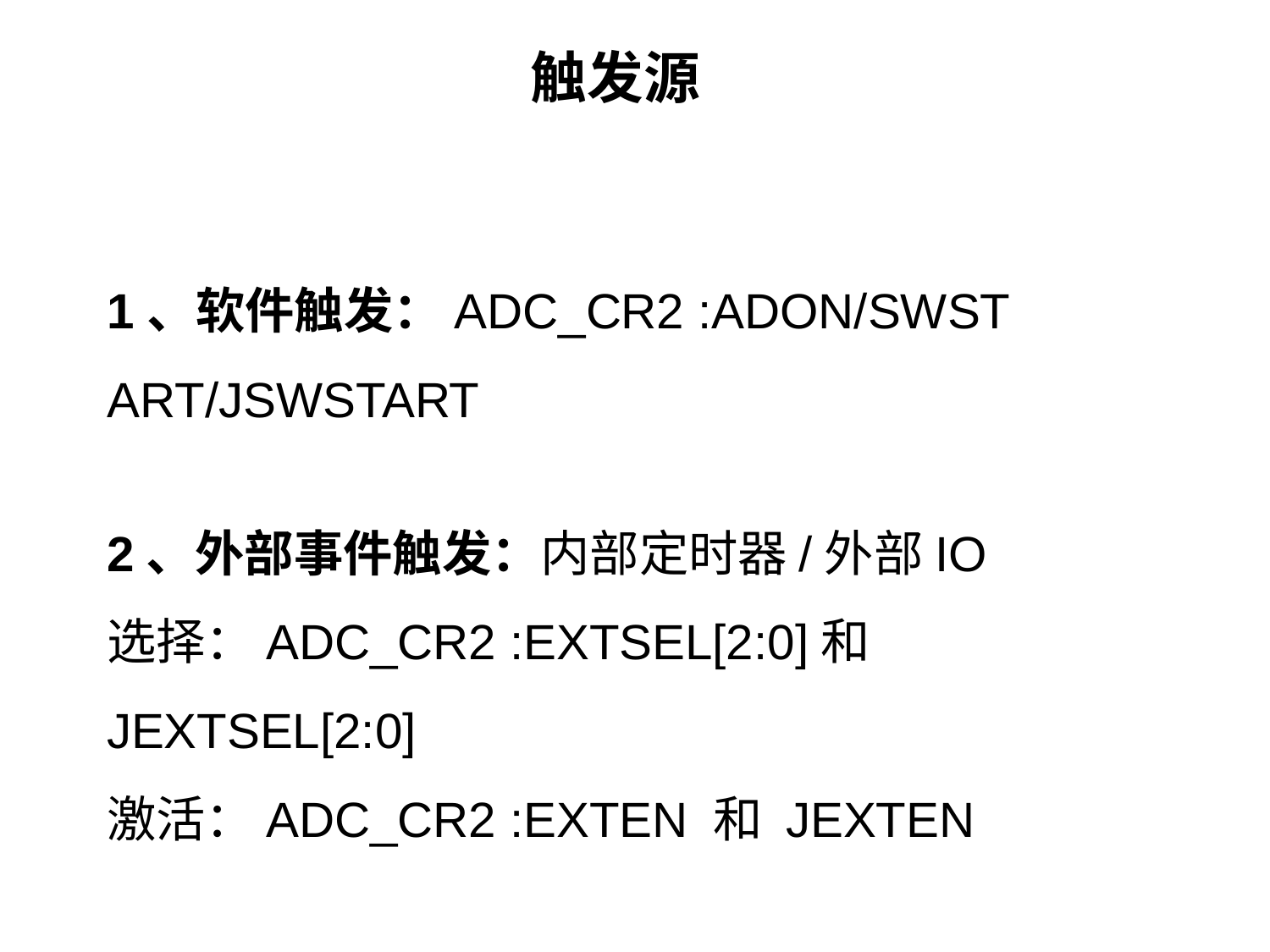

触发源
1、软件触发：ADC_CR2 :ADON/SWST
ART/JSWSTART
2、外部事件触发：内部定时器/外部IO
选择：ADC_CR2 :EXTSEL[2:0]和 JEXTSEL[2:0]
激活：ADC_CR2 :EXTEN 和 JEXTEN